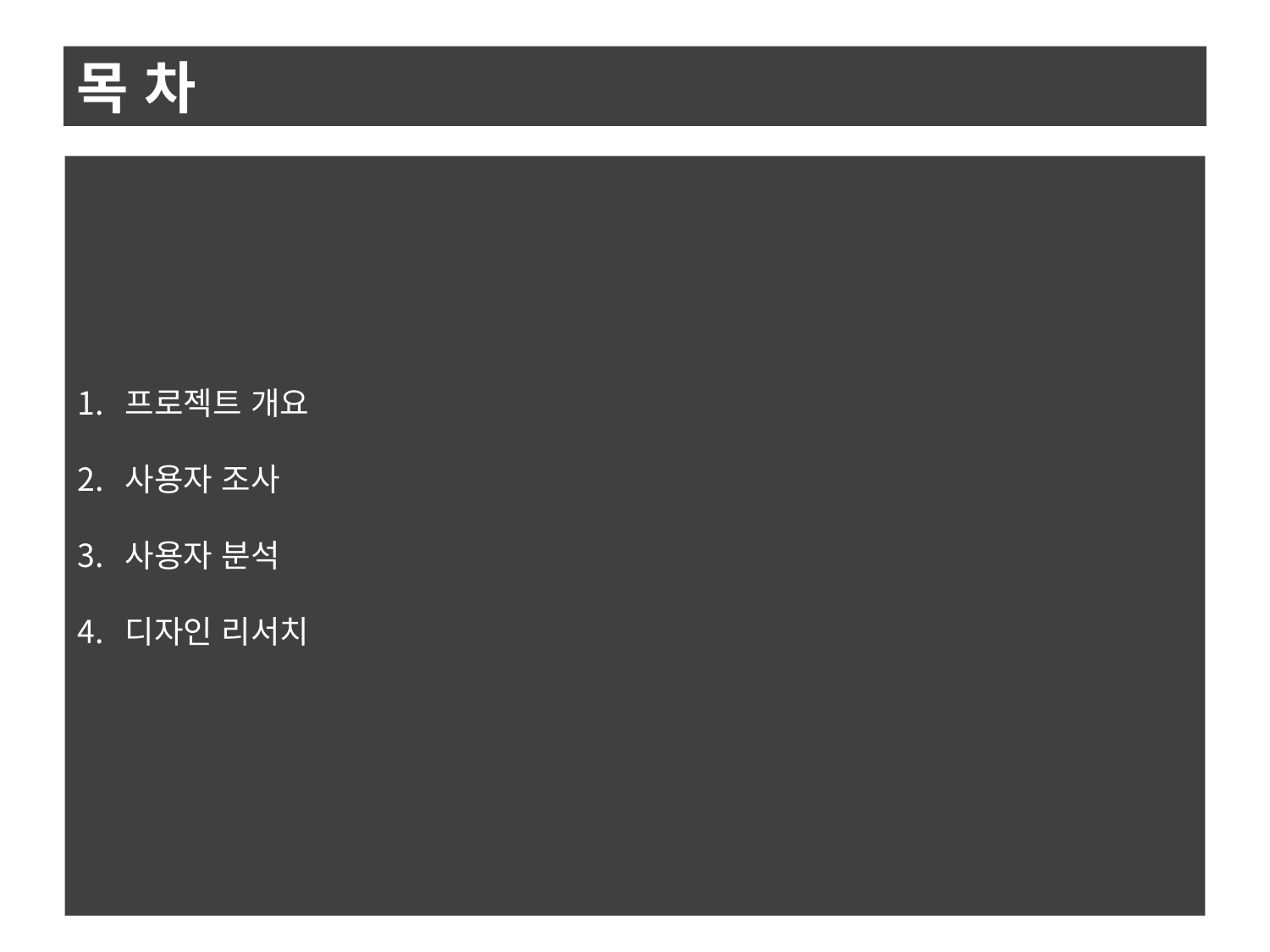

# 목 차
프로젝트 개요
사용자 조사
사용자 분석
디자인 리서치